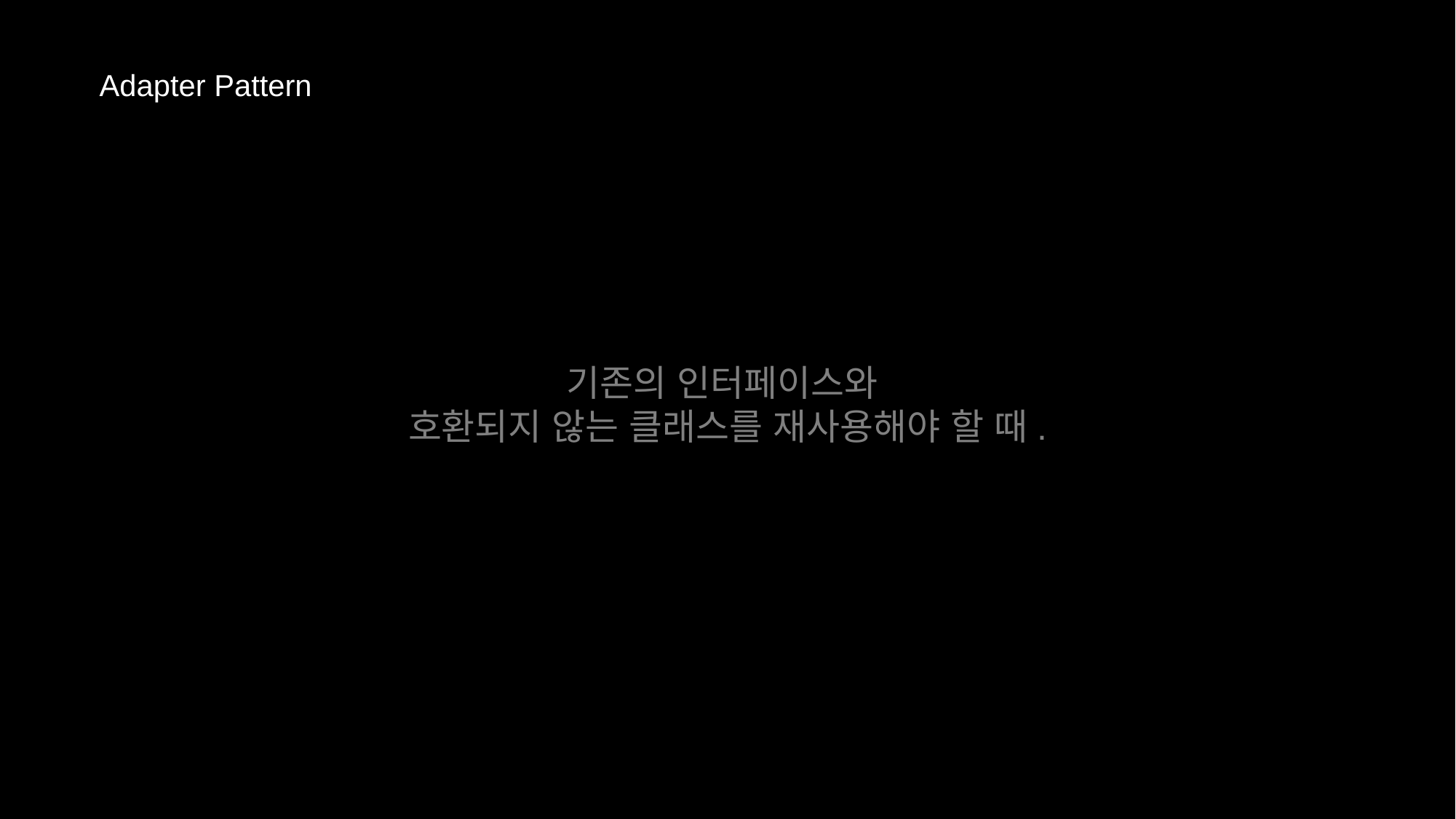

Adapter Pattern
기존의 인터페이스와
호환되지 않는 클래스를 재사용해야 할 때.